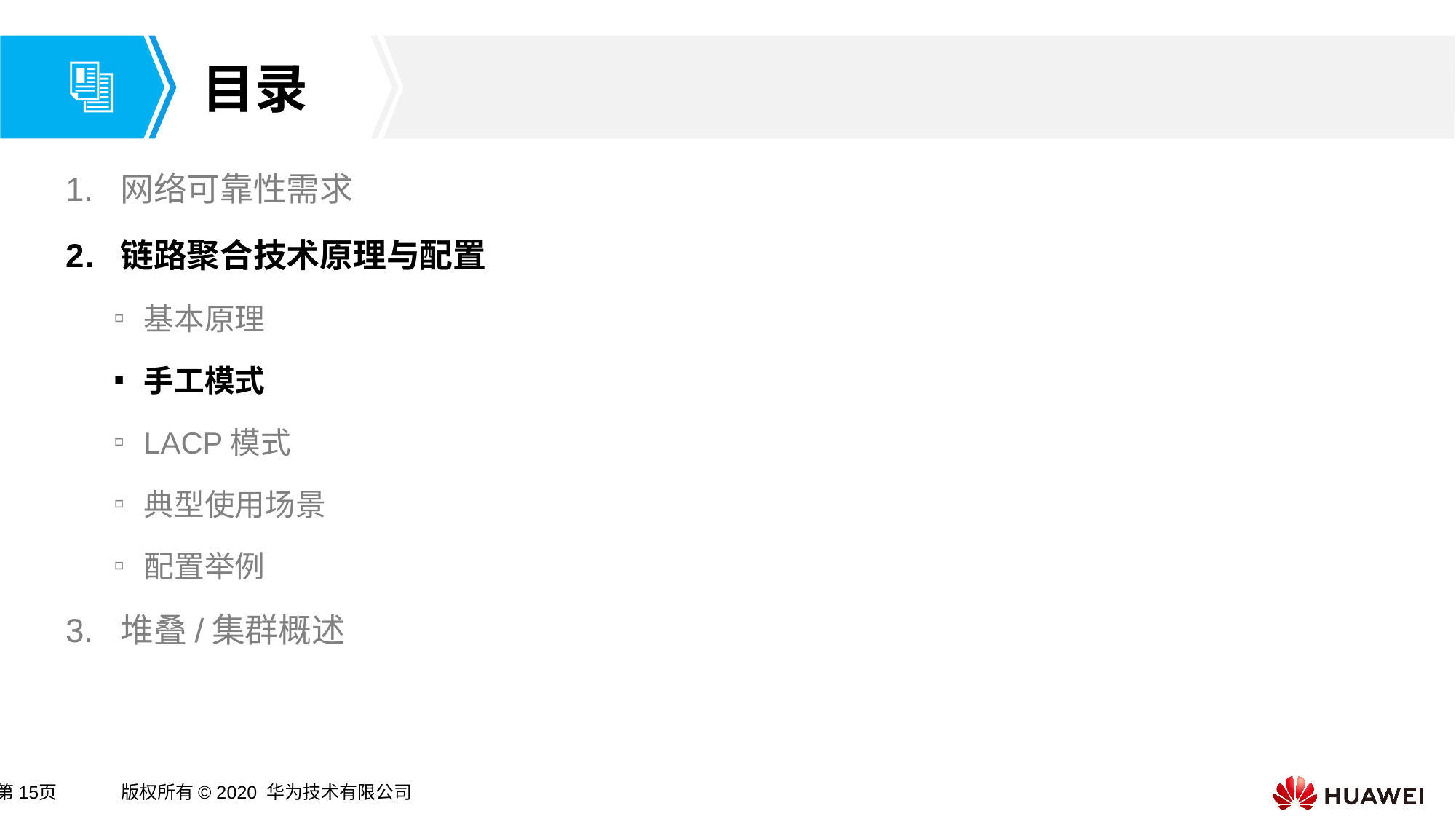

网络可靠性需求
链路聚合技术原理与配置
基本原理
手工模式
LACP模式
典型使用场景
配置举例
堆叠/集群概述